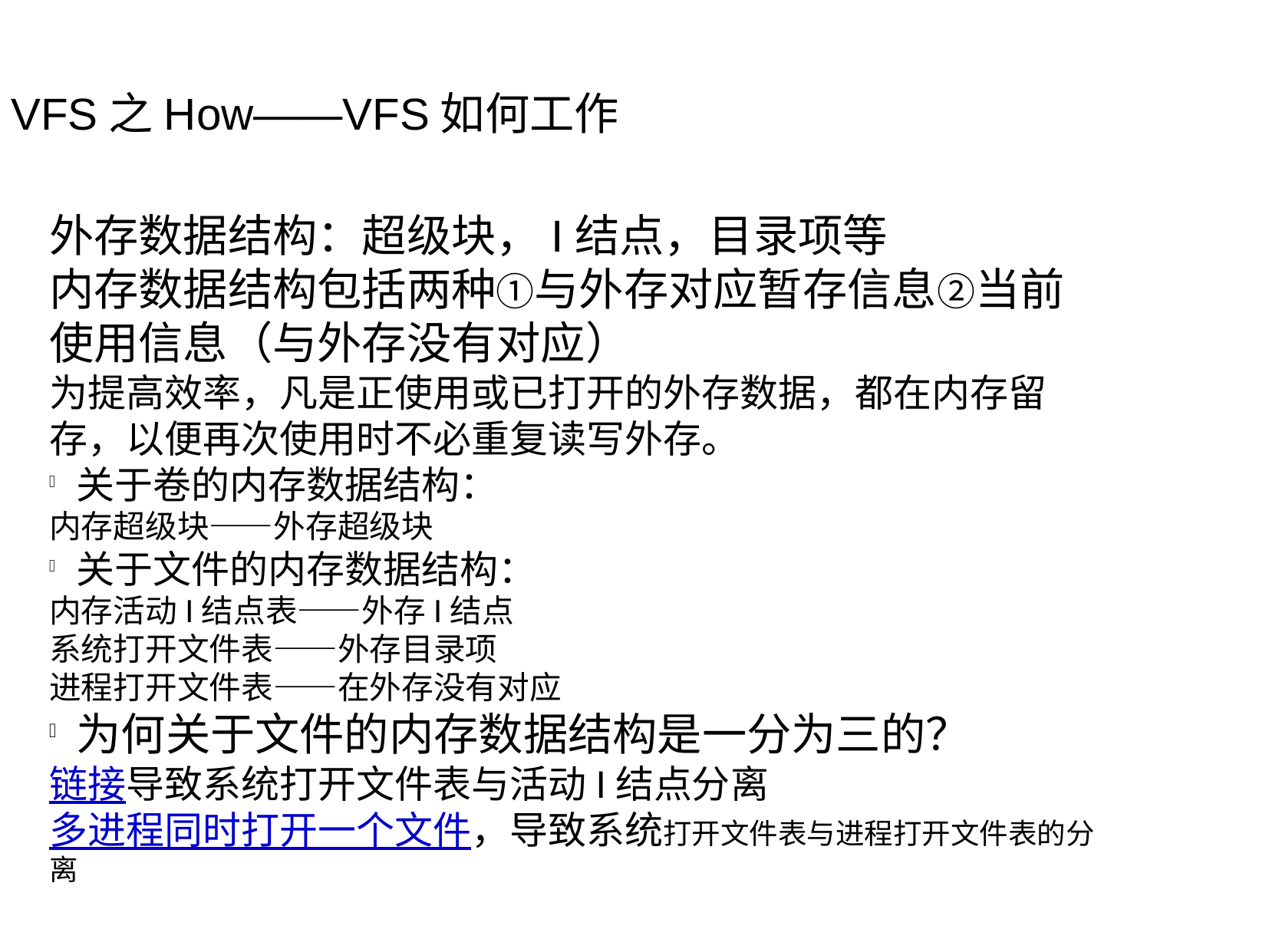

VFS之How——VFS如何工作

外存数据结构：超级块，I结点，目录项等
内存数据结构包括两种①与外存对应暂存信息②当前使用信息（与外存没有对应）
为提高效率，凡是正使用或已打开的外存数据，都在内存留存，以便再次使用时不必重复读写外存。
关于卷的内存数据结构：
内存超级块——外存超级块
关于文件的内存数据结构：
内存活动I结点表——外存I结点
系统打开文件表——外存目录项
进程打开文件表——在外存没有对应
为何关于文件的内存数据结构是一分为三的？
链接导致系统打开文件表与活动I结点分离
多进程同时打开一个文件，导致系统打开文件表与进程打开文件表的分离